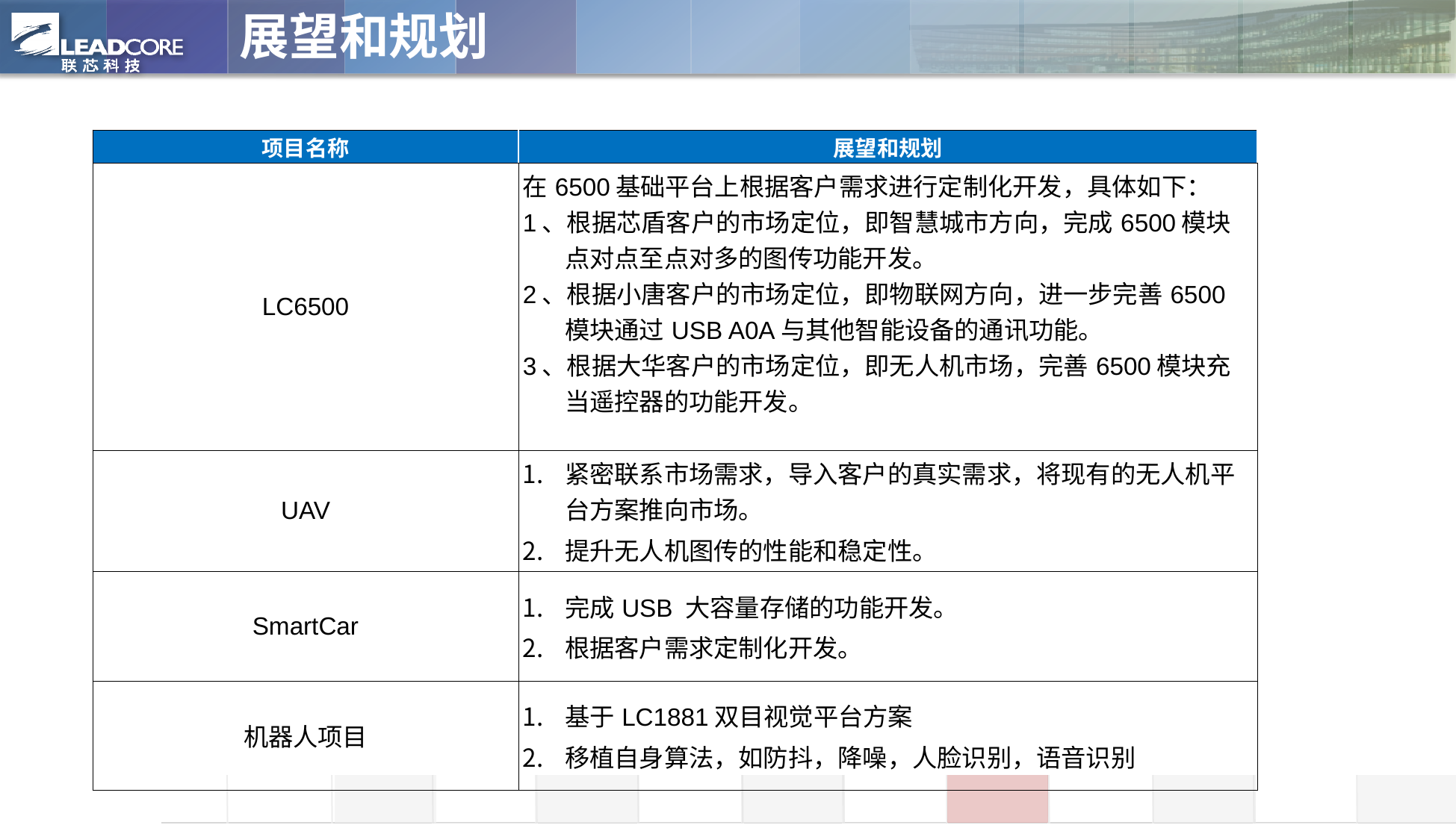

展望和规划
| 项目名称 | 展望和规划 |
| --- | --- |
| LC6500 | 在6500基础平台上根据客户需求进行定制化开发，具体如下： 1、根据芯盾客户的市场定位，即智慧城市方向，完成6500模块点对点至点对多的图传功能开发。 2、根据小唐客户的市场定位，即物联网方向，进一步完善6500模块通过USB A0A与其他智能设备的通讯功能。 3、根据大华客户的市场定位，即无人机市场，完善6500模块充当遥控器的功能开发。 |
| UAV | 紧密联系市场需求，导入客户的真实需求，将现有的无人机平台方案推向市场。 提升无人机图传的性能和稳定性。 |
| SmartCar | 完成USB 大容量存储的功能开发。 根据客户需求定制化开发。 |
| 机器人项目 | 基于LC1881双目视觉平台方案 移植自身算法，如防抖，降噪，人脸识别，语音识别 |